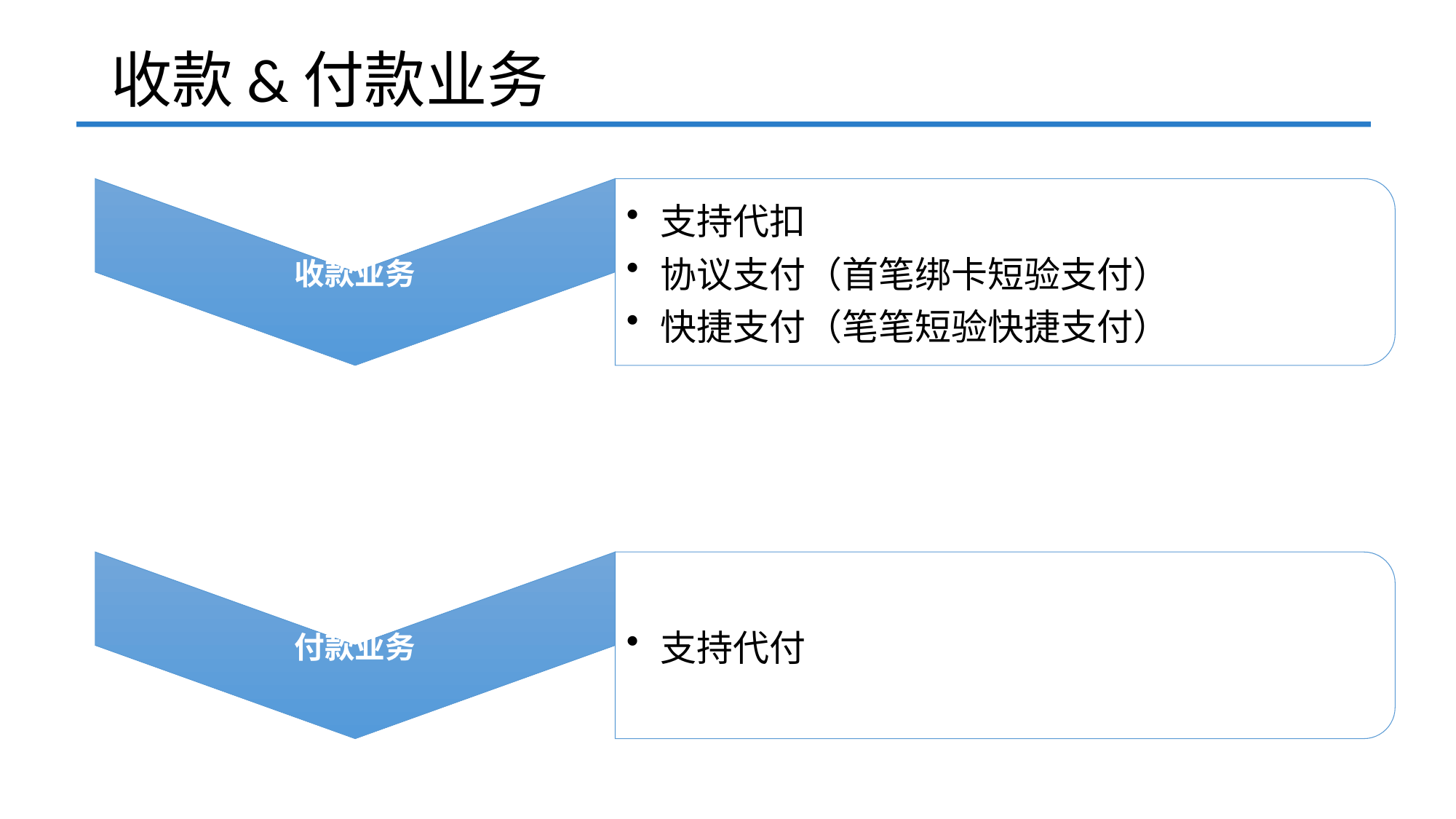

# 收款&付款业务

收款业务
付款业务
支持代扣
协议支付（首笔绑卡短验支付）
快捷支付（笔笔短验快捷支付）
支持代付